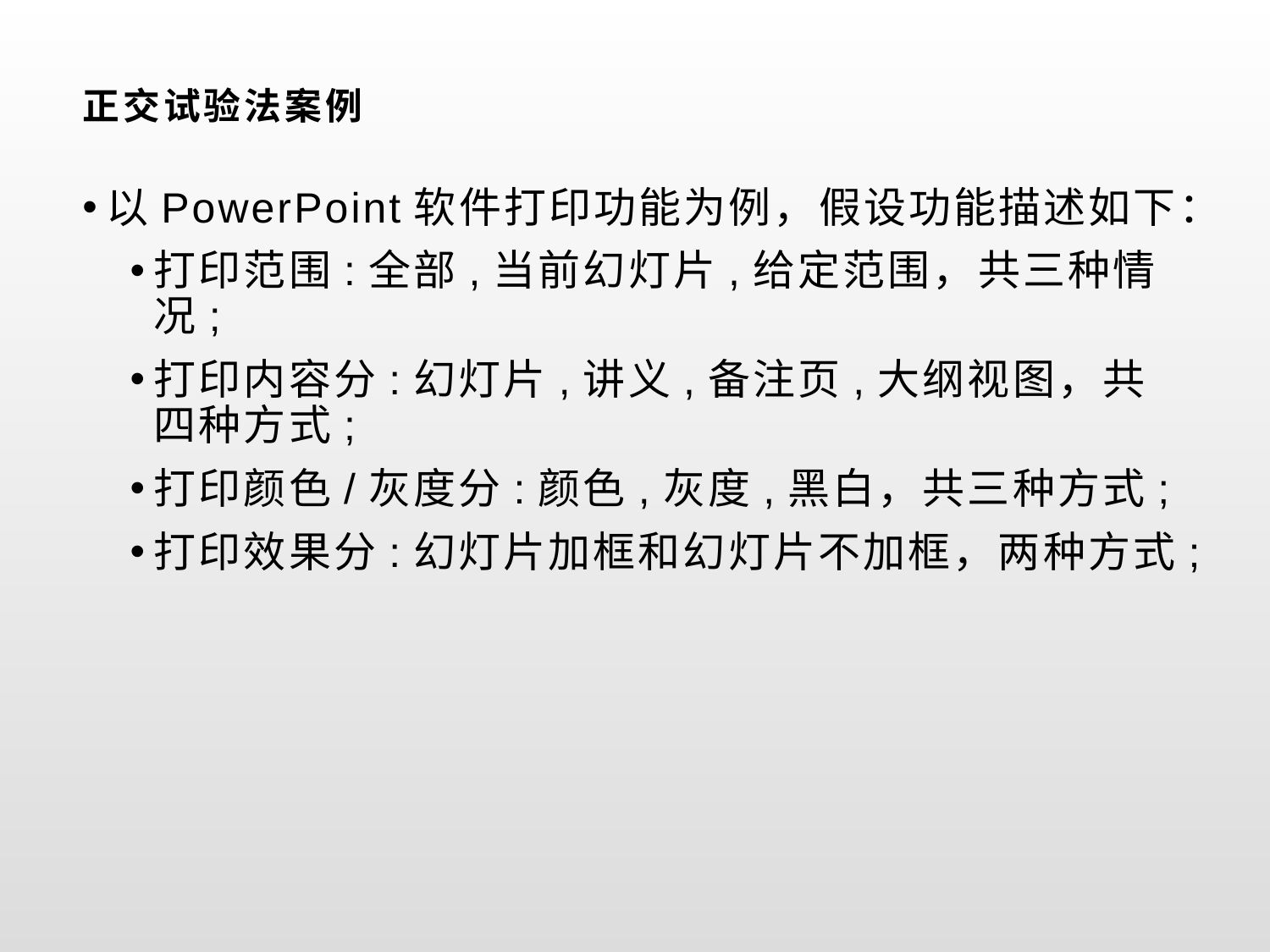

# 正交试验法案例
以PowerPoint软件打印功能为例，假设功能描述如下：
打印范围:全部,当前幻灯片,给定范围，共三种情况;
打印内容分:幻灯片,讲义,备注页,大纲视图，共四种方式;
打印颜色/灰度分:颜色,灰度,黑白，共三种方式;
打印效果分:幻灯片加框和幻灯片不加框，两种方式;